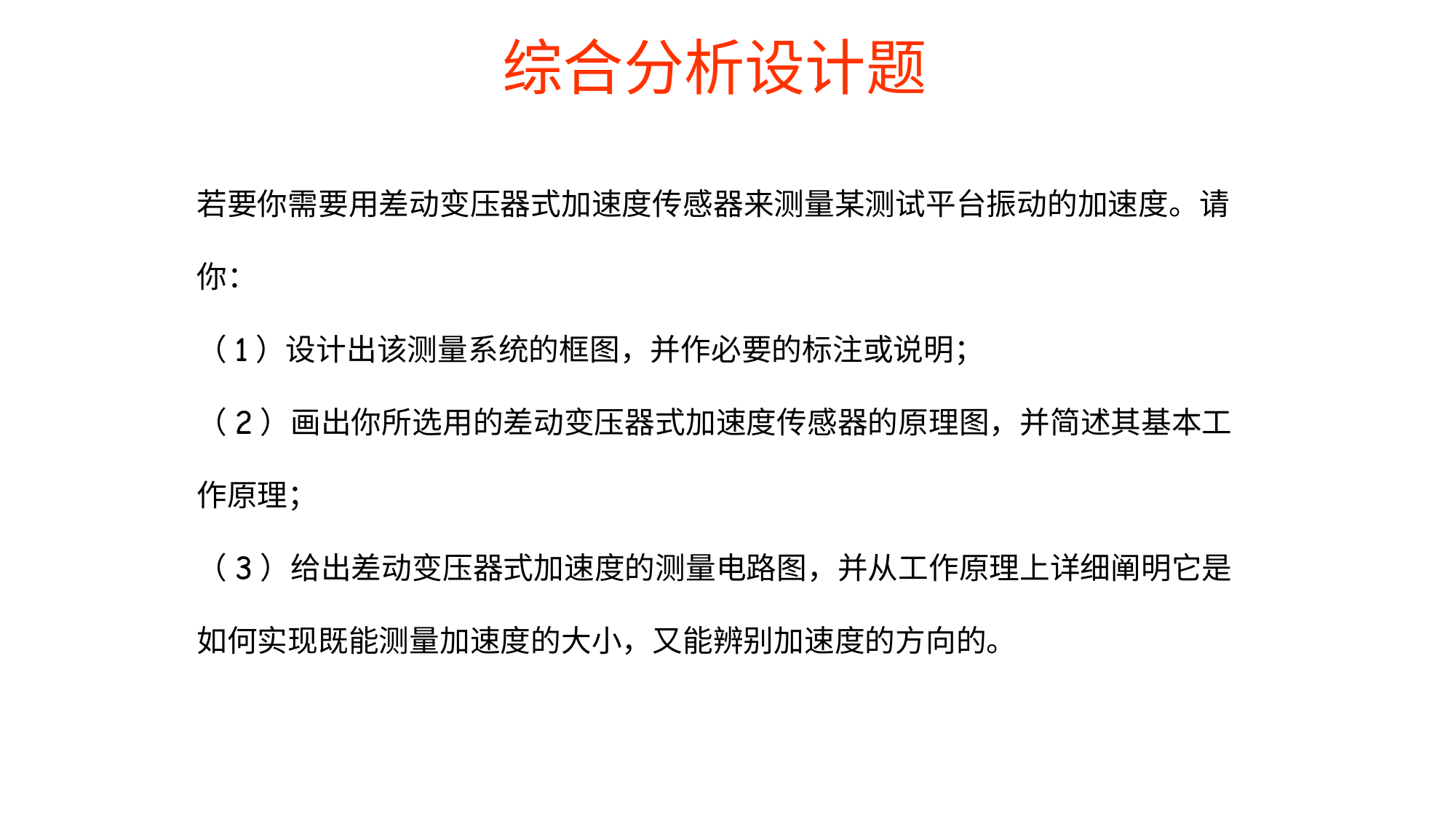

综合分析设计题
若要你需要用差动变压器式加速度传感器来测量某测试平台振动的加速度。请你：
（1）设计出该测量系统的框图，并作必要的标注或说明；
（2）画出你所选用的差动变压器式加速度传感器的原理图，并简述其基本工作原理；
（3）给出差动变压器式加速度的测量电路图，并从工作原理上详细阐明它是如何实现既能测量加速度的大小，又能辨别加速度的方向的。